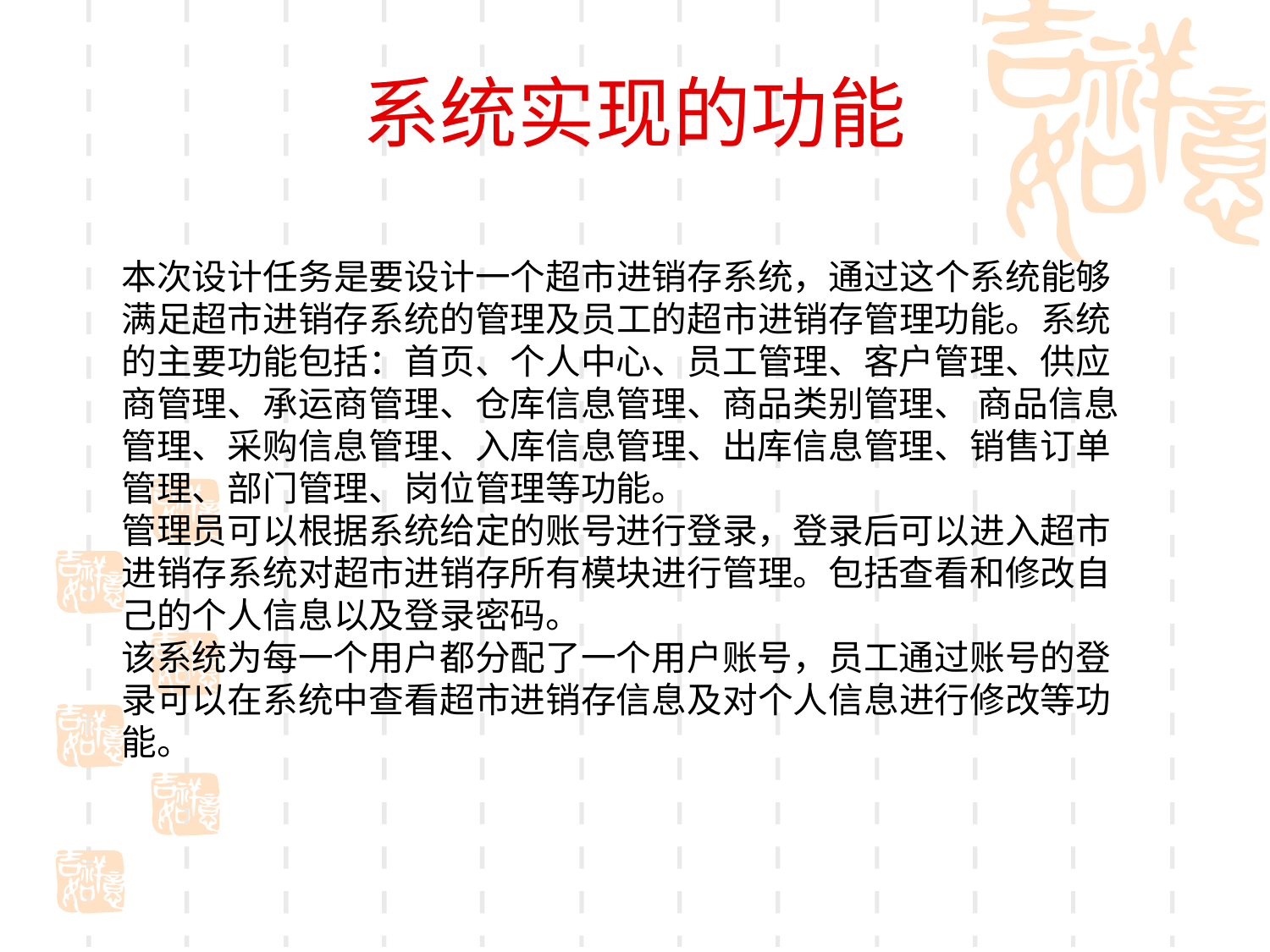

# 系统实现的功能
本次设计任务是要设计一个超市进销存系统，通过这个系统能够满足超市进销存系统的管理及员工的超市进销存管理功能。系统的主要功能包括：首页、个人中心、员工管理、客户管理、供应商管理、承运商管理、仓库信息管理、商品类别管理、 商品信息管理、采购信息管理、入库信息管理、出库信息管理、销售订单管理、部门管理、岗位管理等功能。
管理员可以根据系统给定的账号进行登录，登录后可以进入超市进销存系统对超市进销存所有模块进行管理。包括查看和修改自己的个人信息以及登录密码。
该系统为每一个用户都分配了一个用户账号，员工通过账号的登录可以在系统中查看超市进销存信息及对个人信息进行修改等功能。